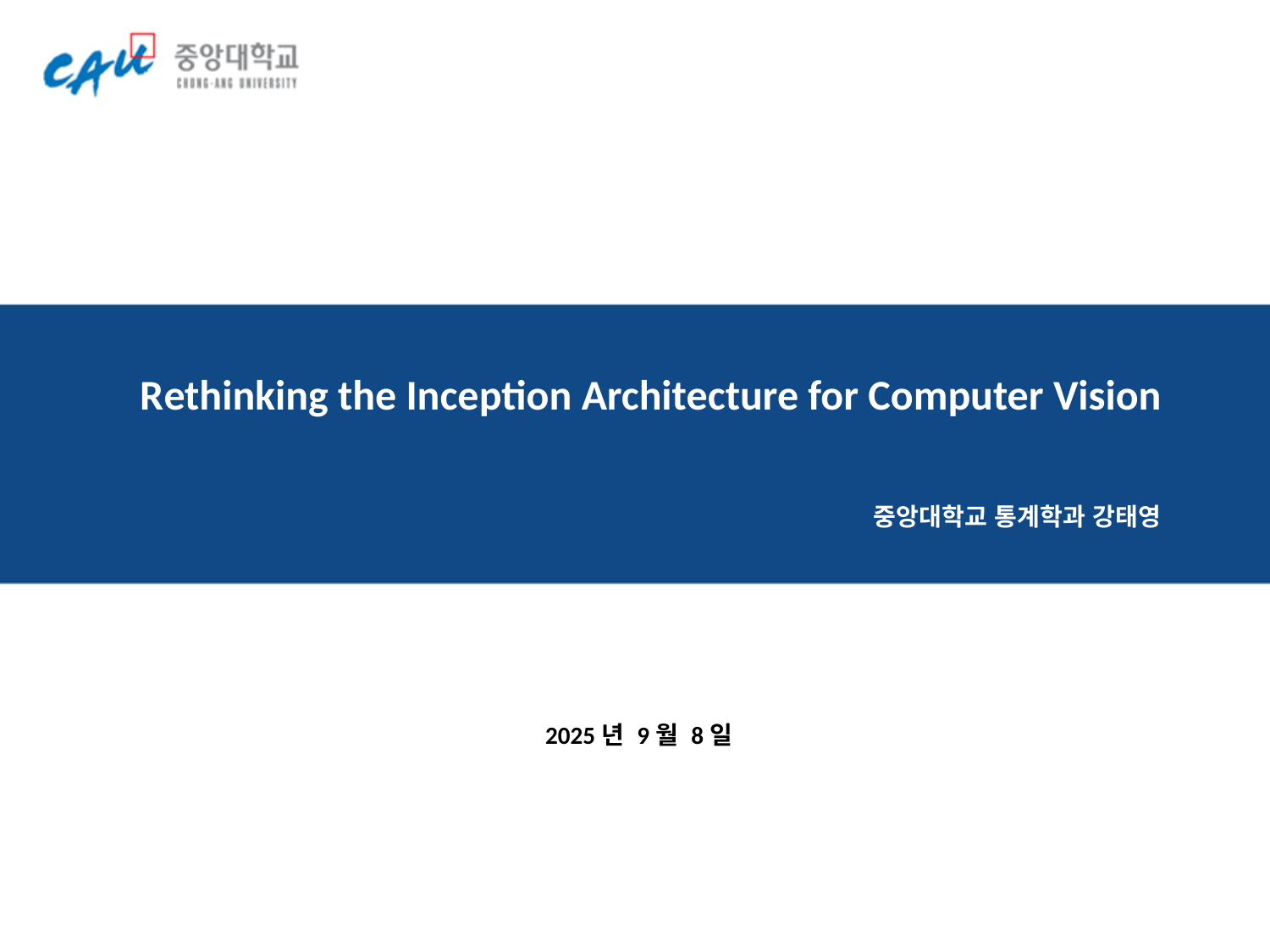

# Rethinking the Inception Architecture for Computer Vision
중앙대학교 통계학과 강태영
2025년 9월 8일